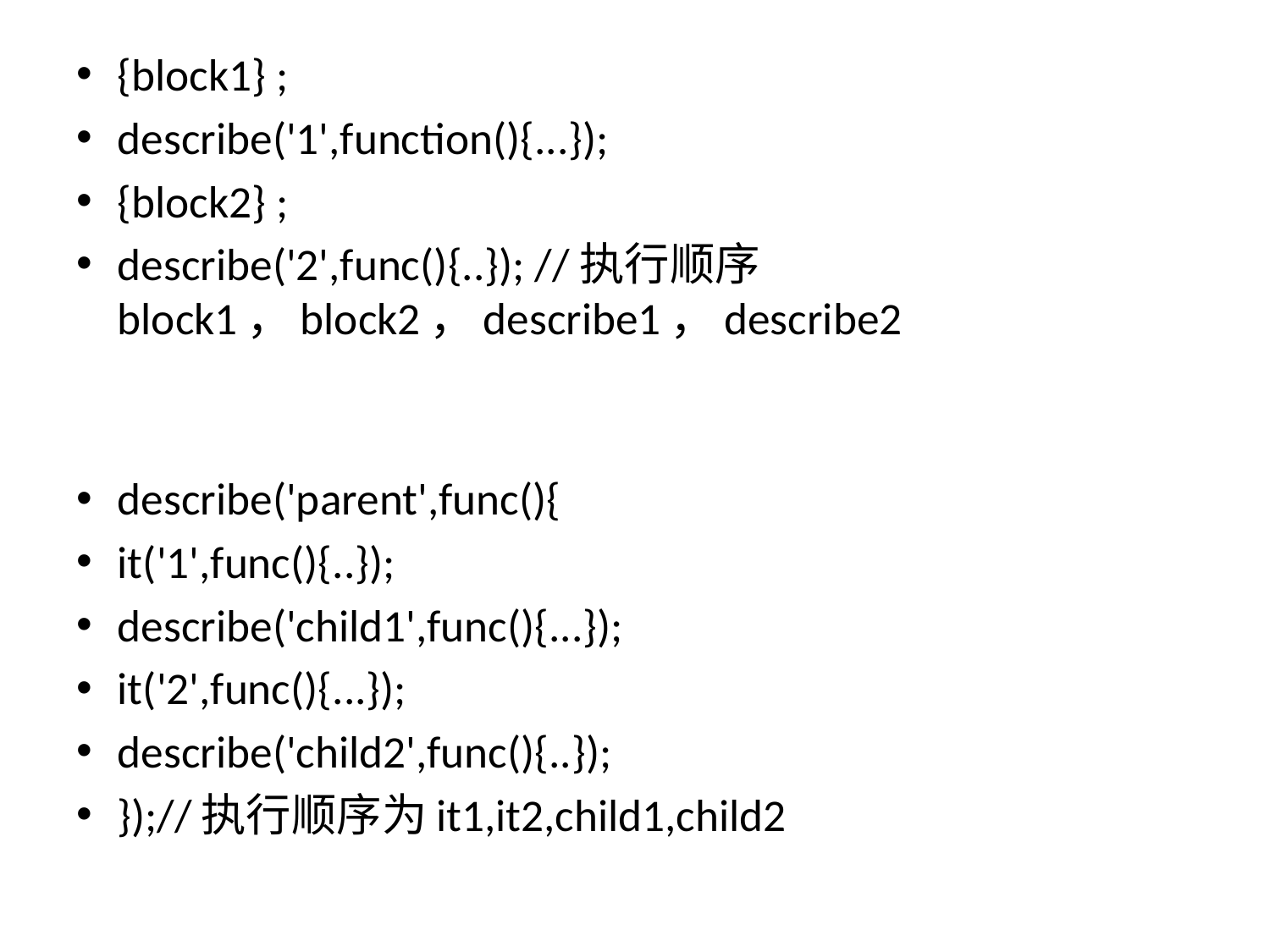

#
{block1} ;
describe('1',function(){...});
{block2} ;
describe('2',func(){..}); //执行顺序block1，block2，describe1，describe2

describe('parent',func(){
it('1',func(){..});
describe('child1',func(){...});
it('2',func(){...});
describe('child2',func(){..});
});//执行顺序为it1,it2,child1,child2